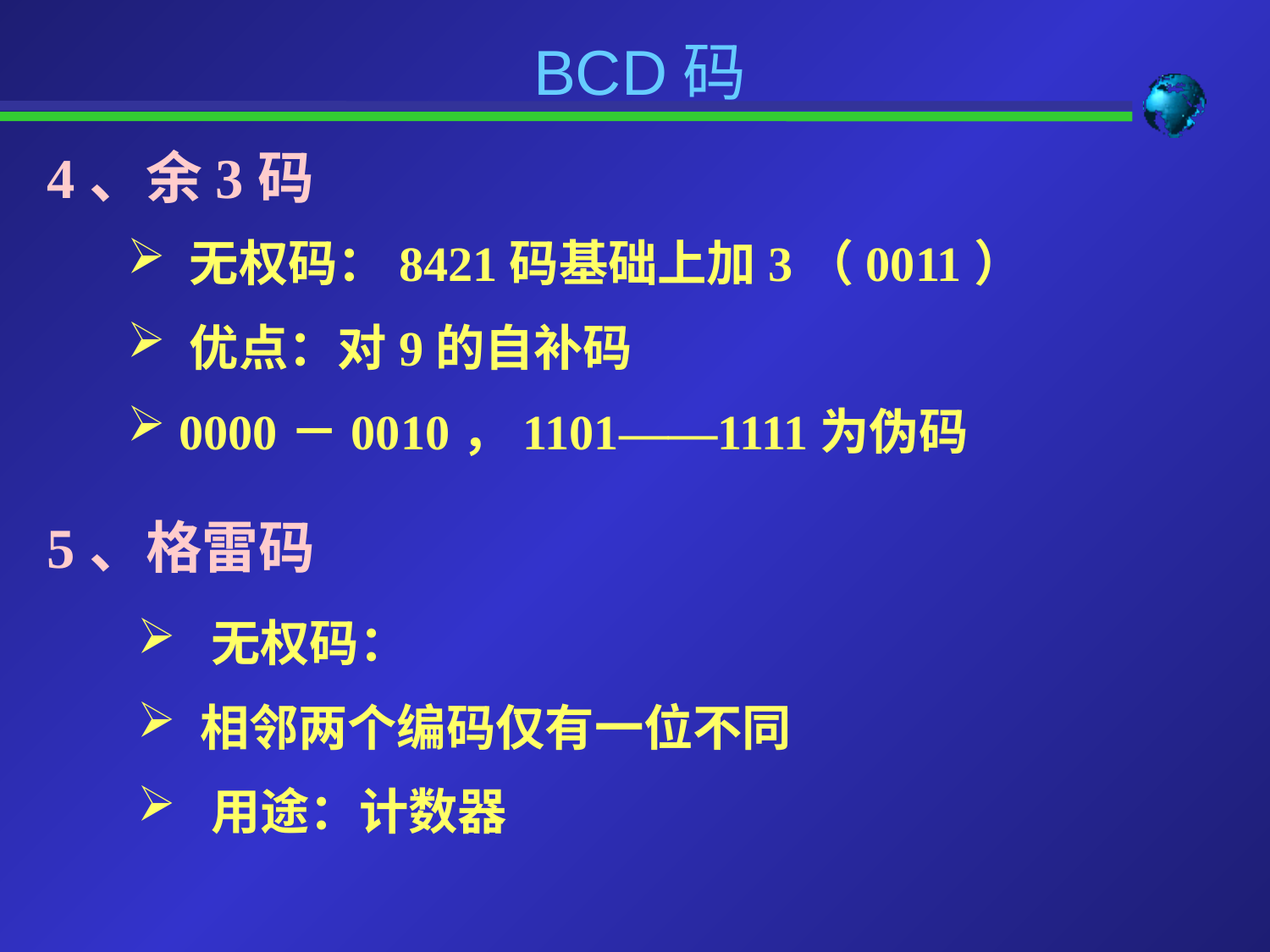

BCD码
4、余3码
 无权码：8421码基础上加3（0011）
 优点：对9的自补码
 0000－0010，1101——1111为伪码
5、格雷码
  无权码：
 相邻两个编码仅有一位不同
  用途：计数器